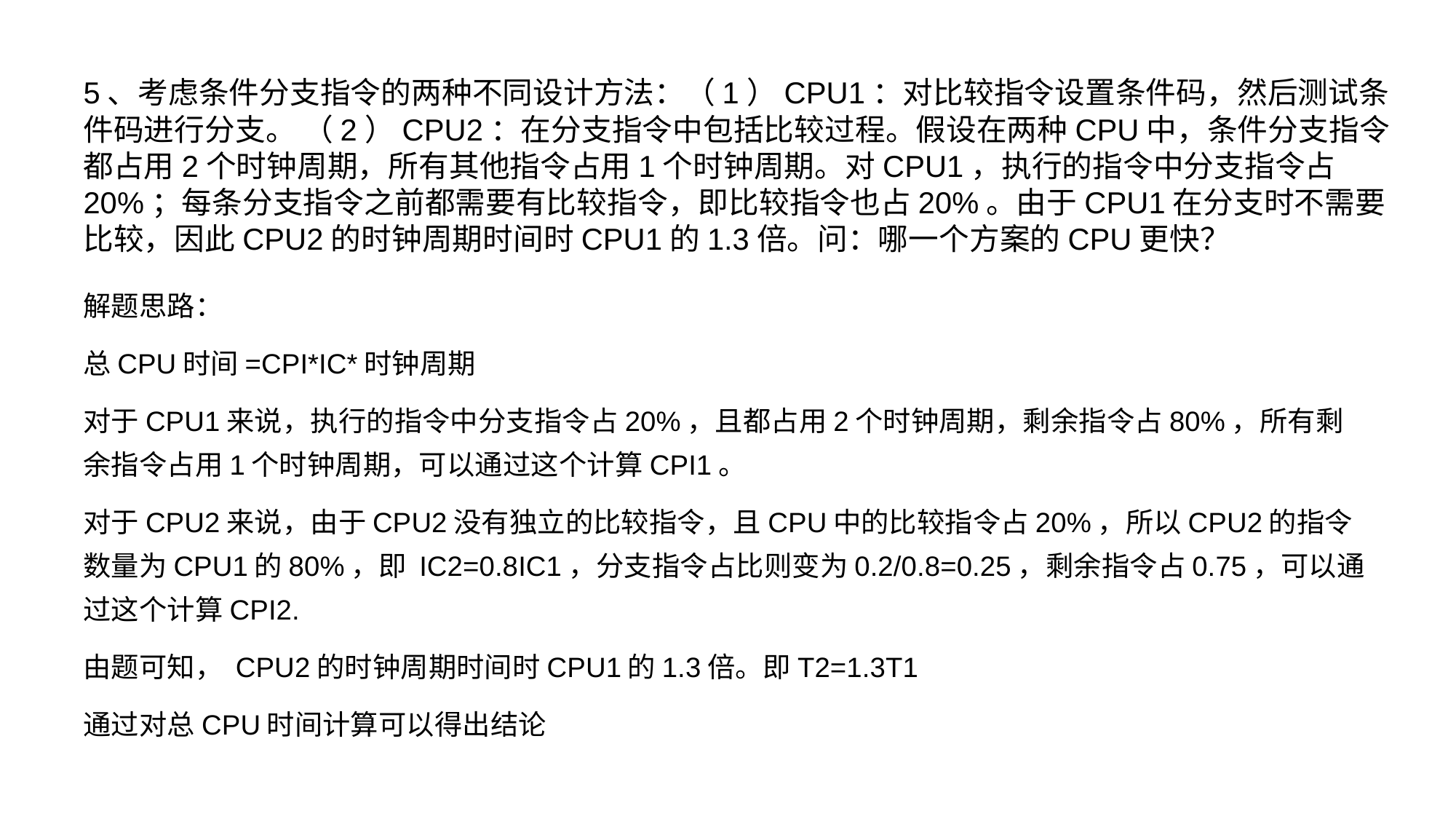

# 5、考虑条件分支指令的两种不同设计方法：（1）CPU1：对比较指令设置条件码，然后测试条件码进行分支。 （2）CPU2：在分支指令中包括比较过程。假设在两种CPU中，条件分支指令都占用2个时钟周期，所有其他指令占用1个时钟周期。对CPU1，执行的指令中分支指令占20%；每条分支指令之前都需要有比较指令，即比较指令也占20%。由于CPU1在分支时不需要比较，因此CPU2的时钟周期时间时CPU1的1.3倍。问：哪一个方案的CPU更快？
解题思路：
总CPU时间=CPI*IC*时钟周期
对于CPU1来说，执行的指令中分支指令占20%，且都占用2个时钟周期，剩余指令占80%，所有剩余指令占用1个时钟周期，可以通过这个计算CPI1。
对于CPU2来说，由于CPU2没有独立的比较指令，且CPU中的比较指令占20%，所以CPU2的指令数量为CPU1的80%，即 IC2=0.8IC1，分支指令占比则变为0.2/0.8=0.25，剩余指令占0.75，可以通过这个计算CPI2.
由题可知， CPU2的时钟周期时间时CPU1的1.3倍。即T2=1.3T1
通过对总CPU时间计算可以得出结论